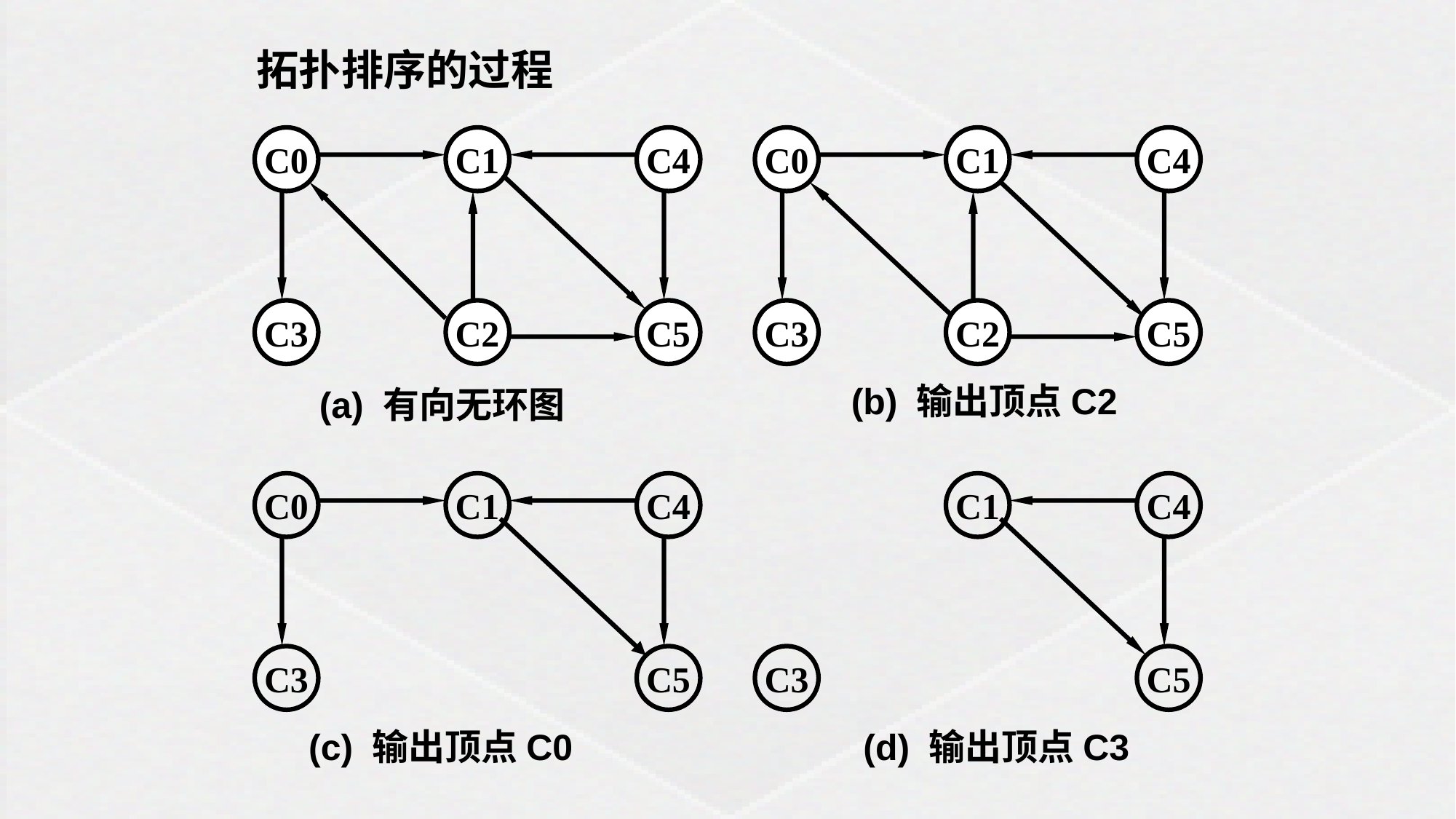

拓扑排序的过程
C0
C1
C4
C0
C1
C4

C3
C2
C5
C3
C2
C5

(b) 输出顶点C2
(a) 有向无环图
C0
C1
C4
C1
C4

C3
C5
C3
C5
(c) 输出顶点C0
(d) 输出顶点C3